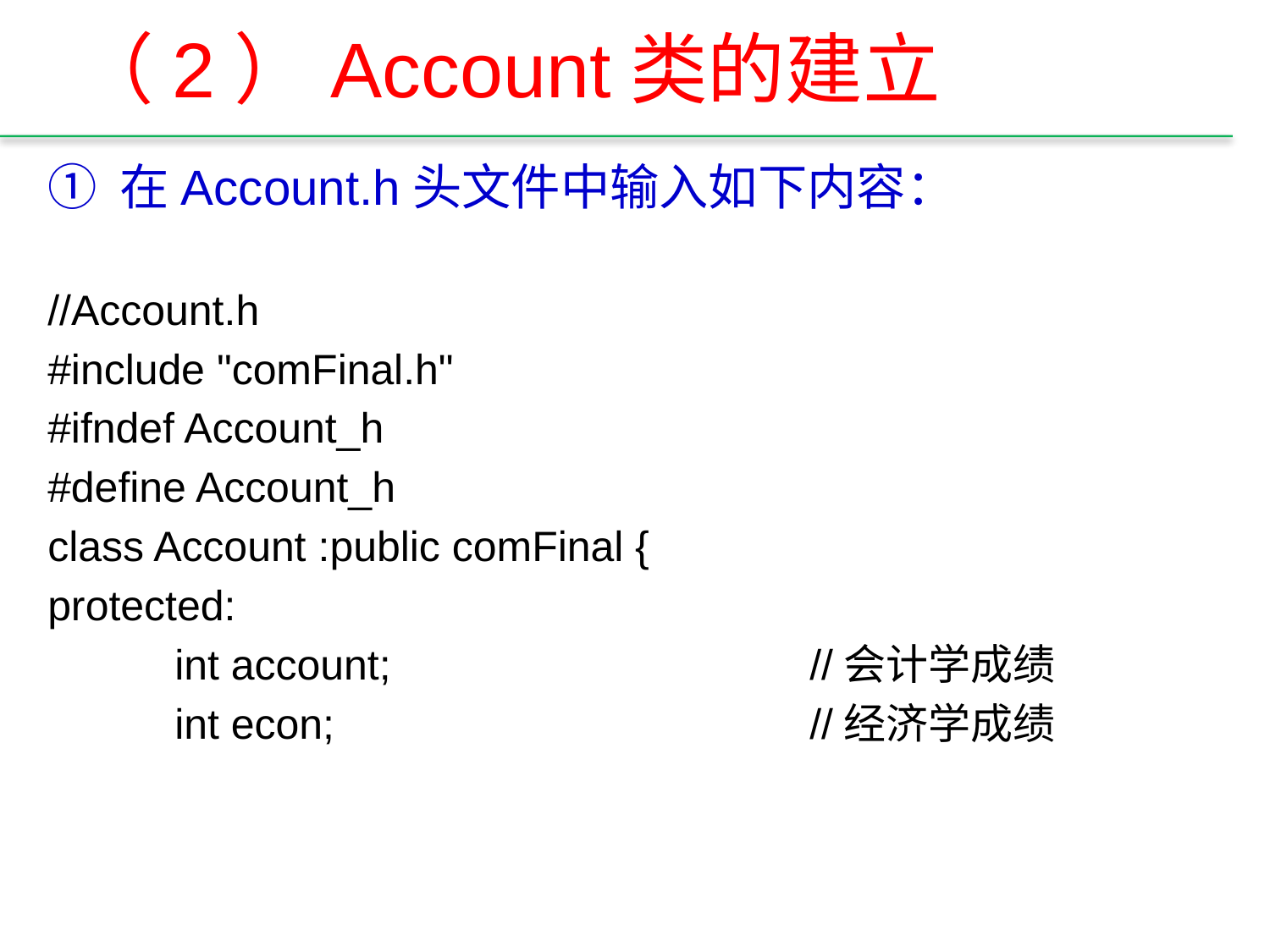

# （2）Account类的建立
① 在Account.h头文件中输入如下内容：

//Account.h
#include "comFinal.h"
#ifndef Account_h
#define Account_h
class Account :public comFinal {
protected:
	int account; 				//会计学成绩
	int econ;				//经济学成绩